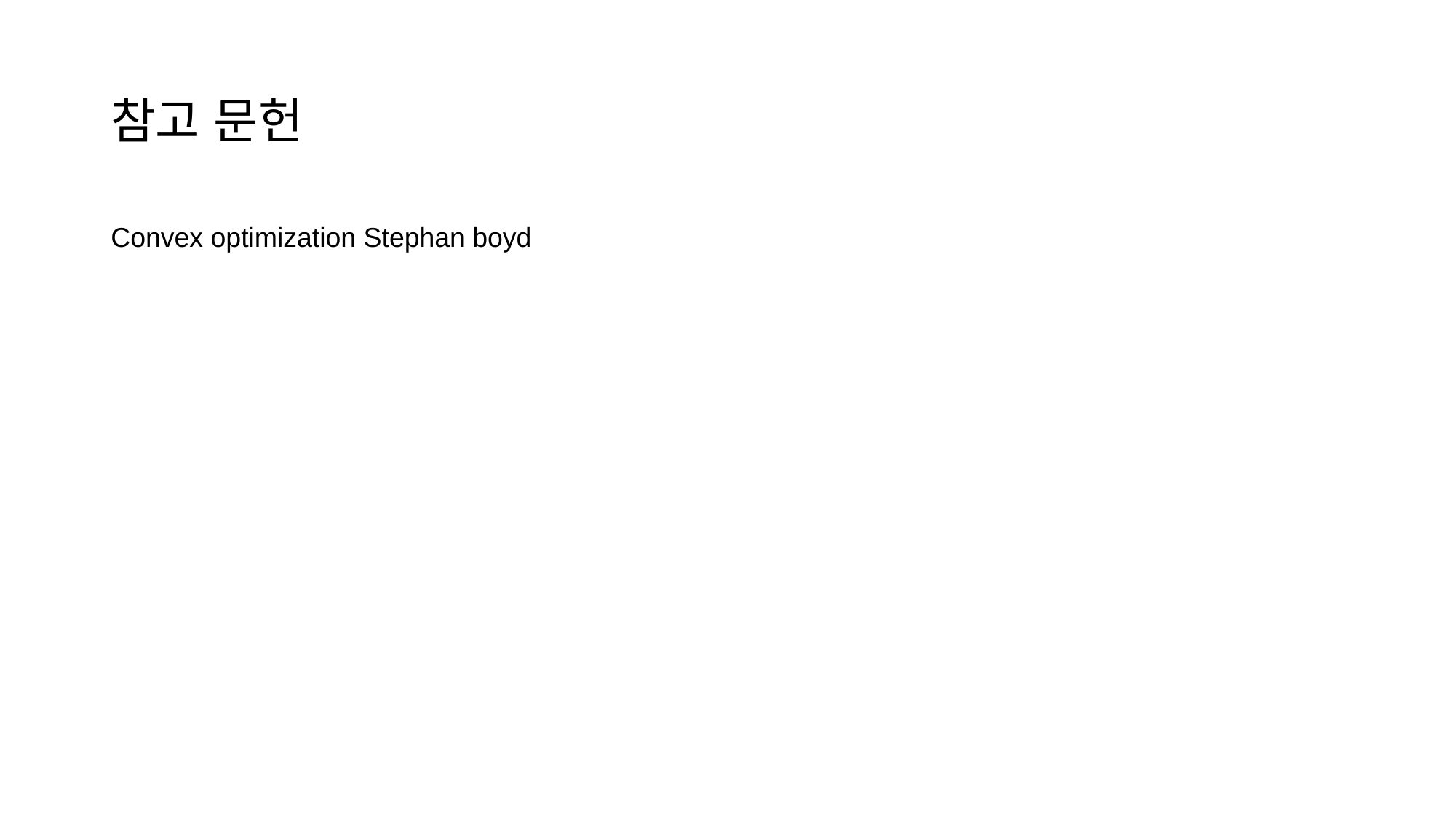

# 참고 문헌
Convex optimization Stephan boyd